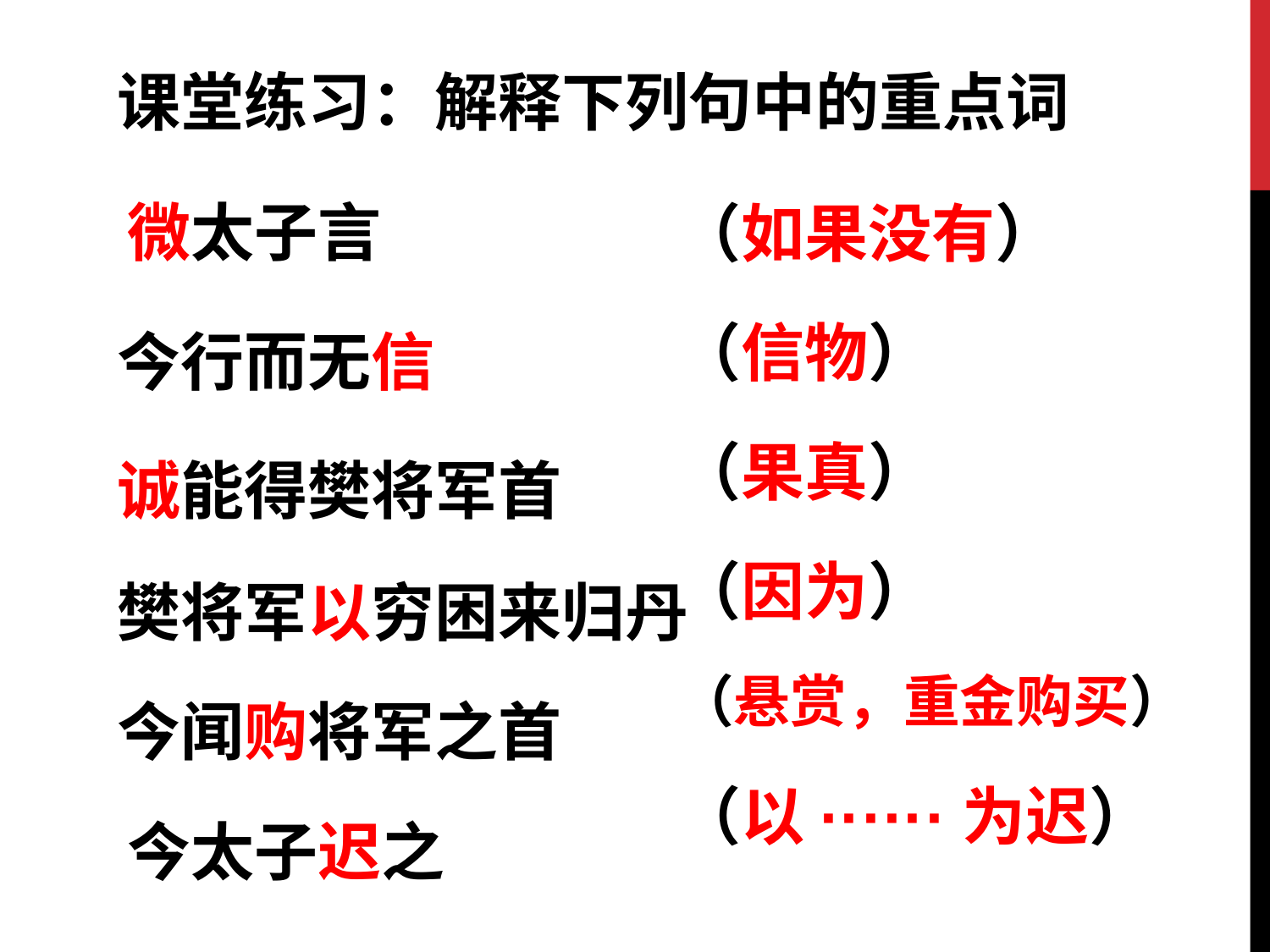

课堂练习：解释下列句中的重点词
（如果没有）
（信物）
（果真）
（因为）
（悬赏，重金购买）
（以······为迟）
微太子言
今行而无信
诚能得樊将军首
樊将军以穷困来归丹
今闻购将军之首
今太子迟之